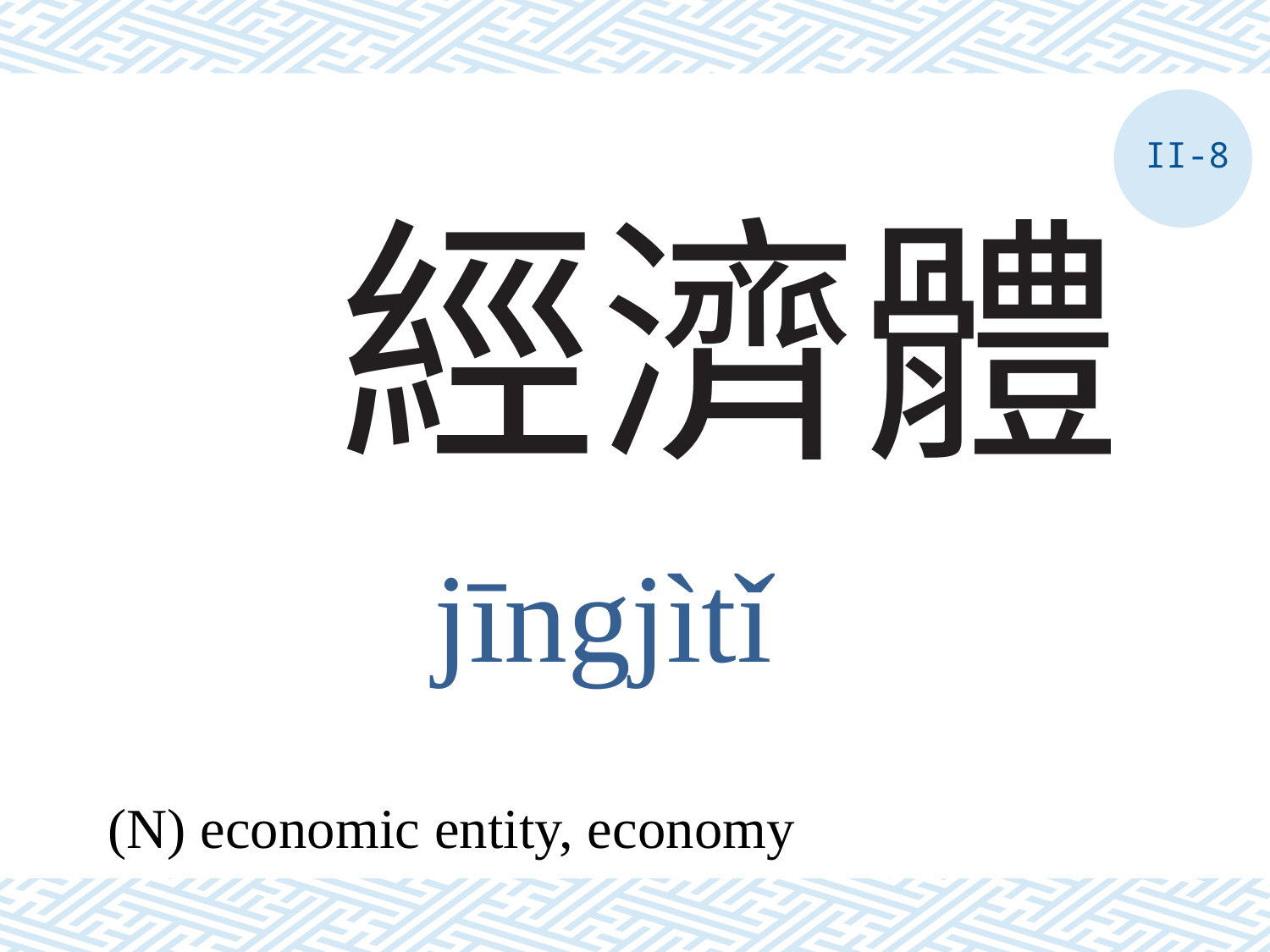

II-8

# 經濟體
jīngjìtǐ
(N) economic entity, economy